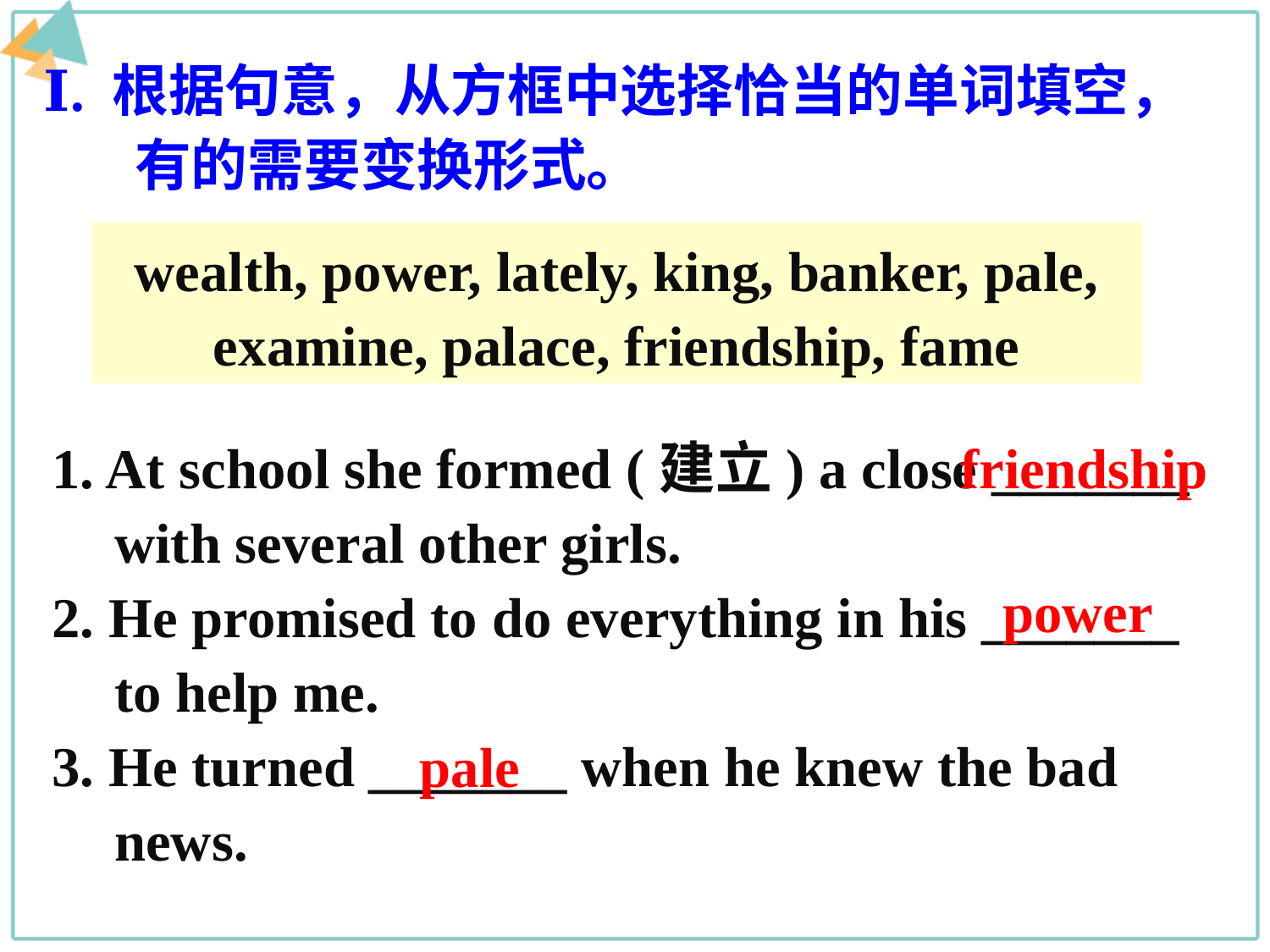

Ⅰ. 根据句意，从方框中选择恰当的单词填空，
      有的需要变换形式。
wealth, power, lately, king, banker, pale, examine, palace, friendship, fame
1. At school she formed (建立) a close _______ with several other girls.
2. He promised to do everything in his _______ to help me.
3. He turned _______ when he knew the bad news.
friendship
power
pale